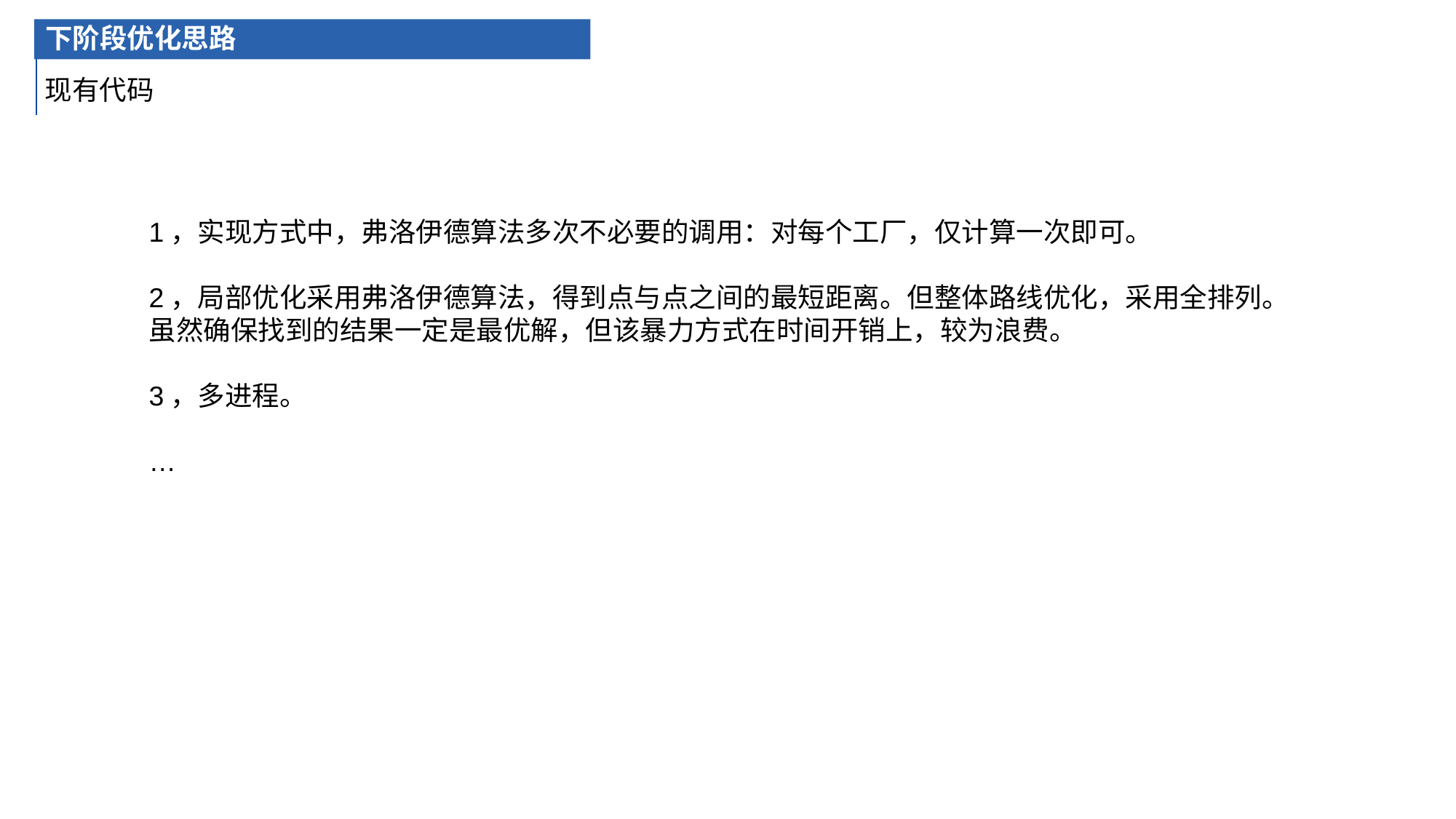

下阶段优化思路
现有代码
1，实现方式中，弗洛伊德算法多次不必要的调用：对每个工厂，仅计算一次即可。

2，局部优化采用弗洛伊德算法，得到点与点之间的最短距离。但整体路线优化，采用全排列。虽然确保找到的结果一定是最优解，但该暴力方式在时间开销上，较为浪费。

3，多进程。

…